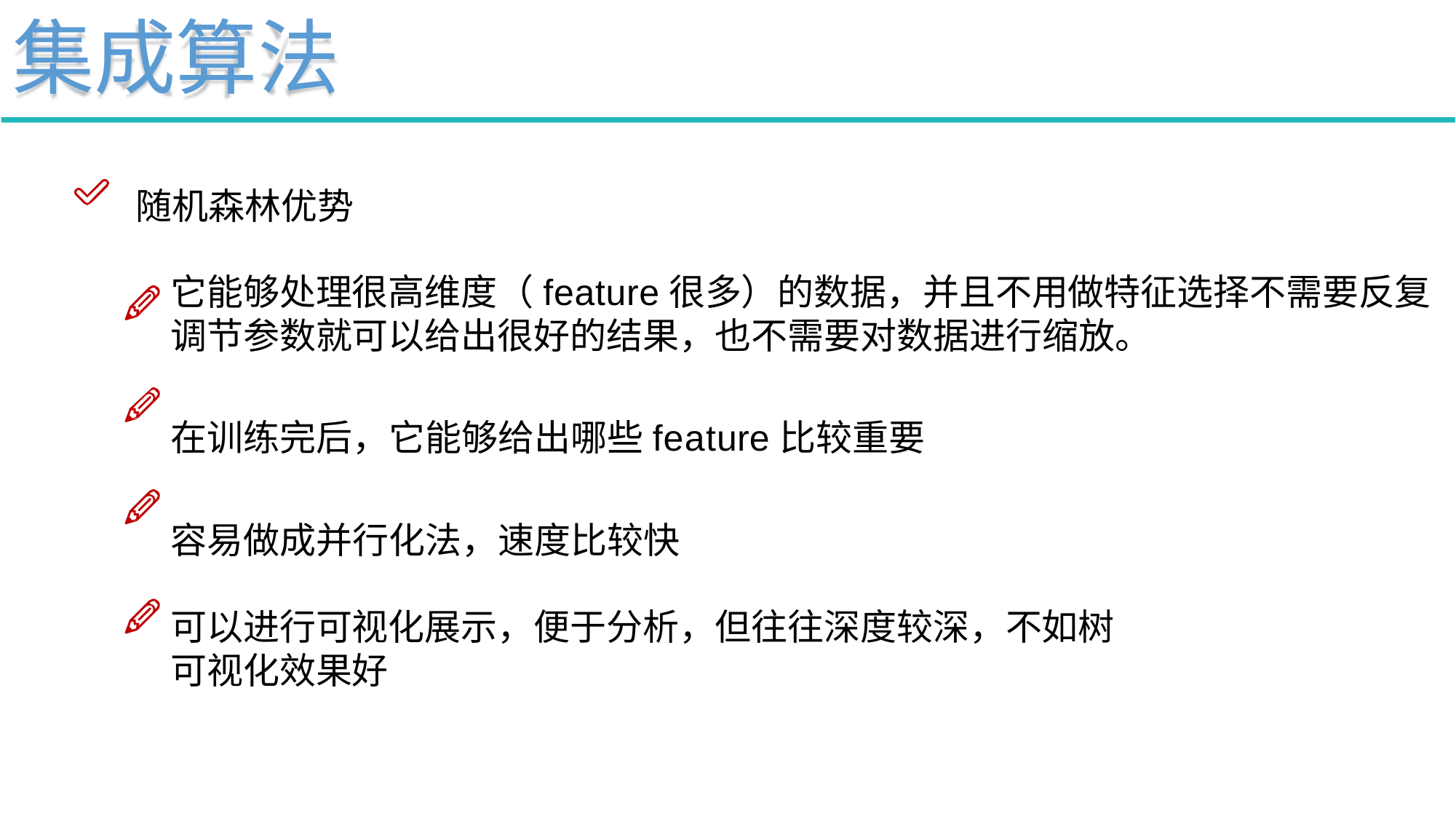

# 集成算法
随机森林优势

它能够处理很高维度（feature很多）的数据，并且不用做特征选择不需要反复调节参数就可以给出很好的结果，也不需要对数据进行缩放。
在训练完后，它能够给出哪些feature比较重要
容易做成并行化法，速度比较快

可以进行可视化展示，便于分析，但往往深度较深，不如树可视化效果好